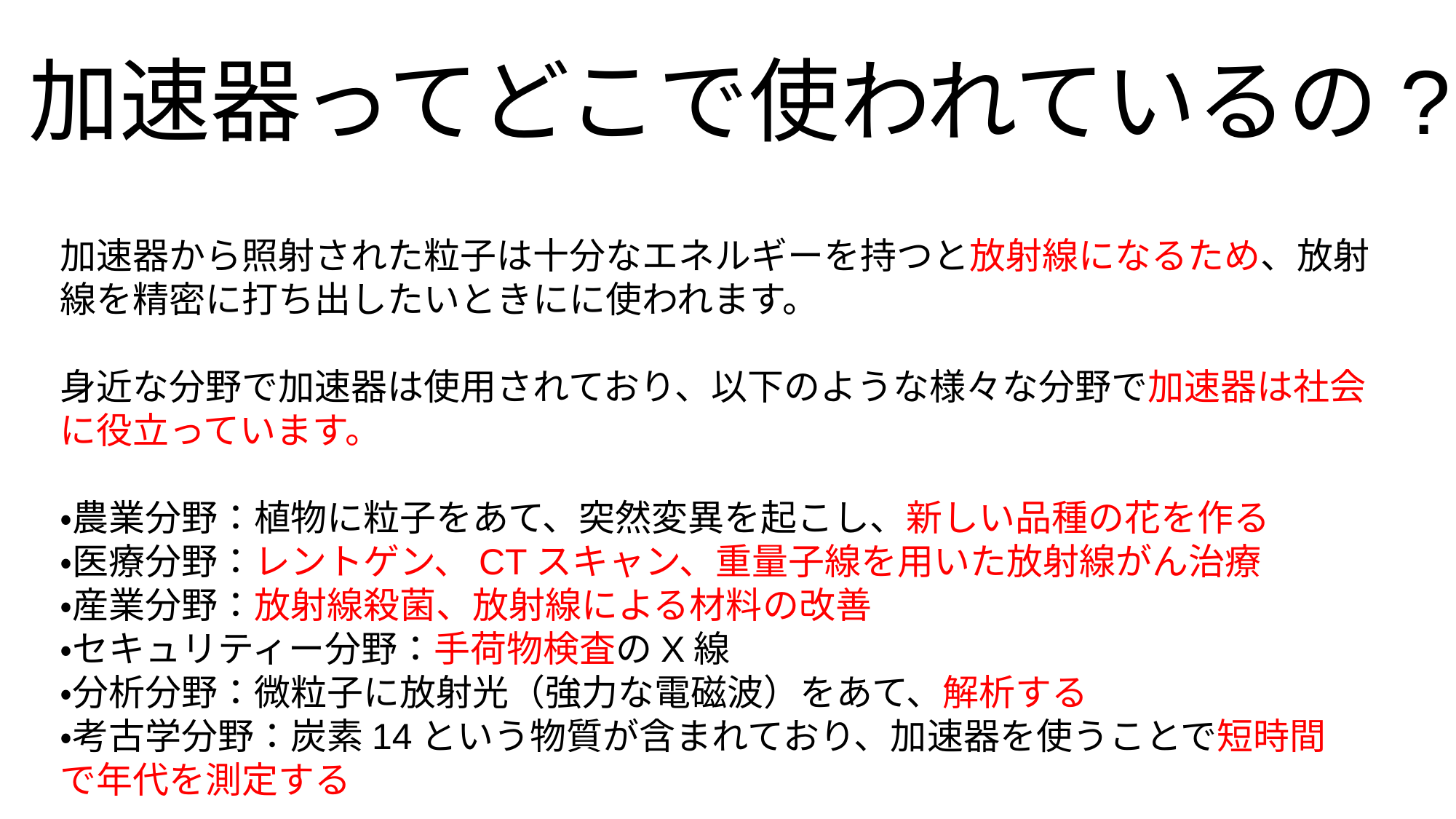

加速器ってどこで使われているの?
加速器から照射された粒子は十分なエネルギーを持つと放射線になるため、放射線を精密に打ち出したいときにに使われます。

身近な分野で加速器は使用されており、以下のような様々な分野で加速器は社会に役立っています。

・農業分野：植物に粒子をあて、突然変異を起こし、新しい品種の花を作る
・医療分野：レントゲン、CTスキャン、重量子線を用いた放射線がん治療
・産業分野：放射線殺菌、放射線による材料の改善
・セキュリティー分野：手荷物検査のX線
・分析分野：微粒子に放射光（強力な電磁波）をあて、解析する
・考古学分野：炭素14という物質が含まれており、加速器を使うことで短時間　で年代を測定する